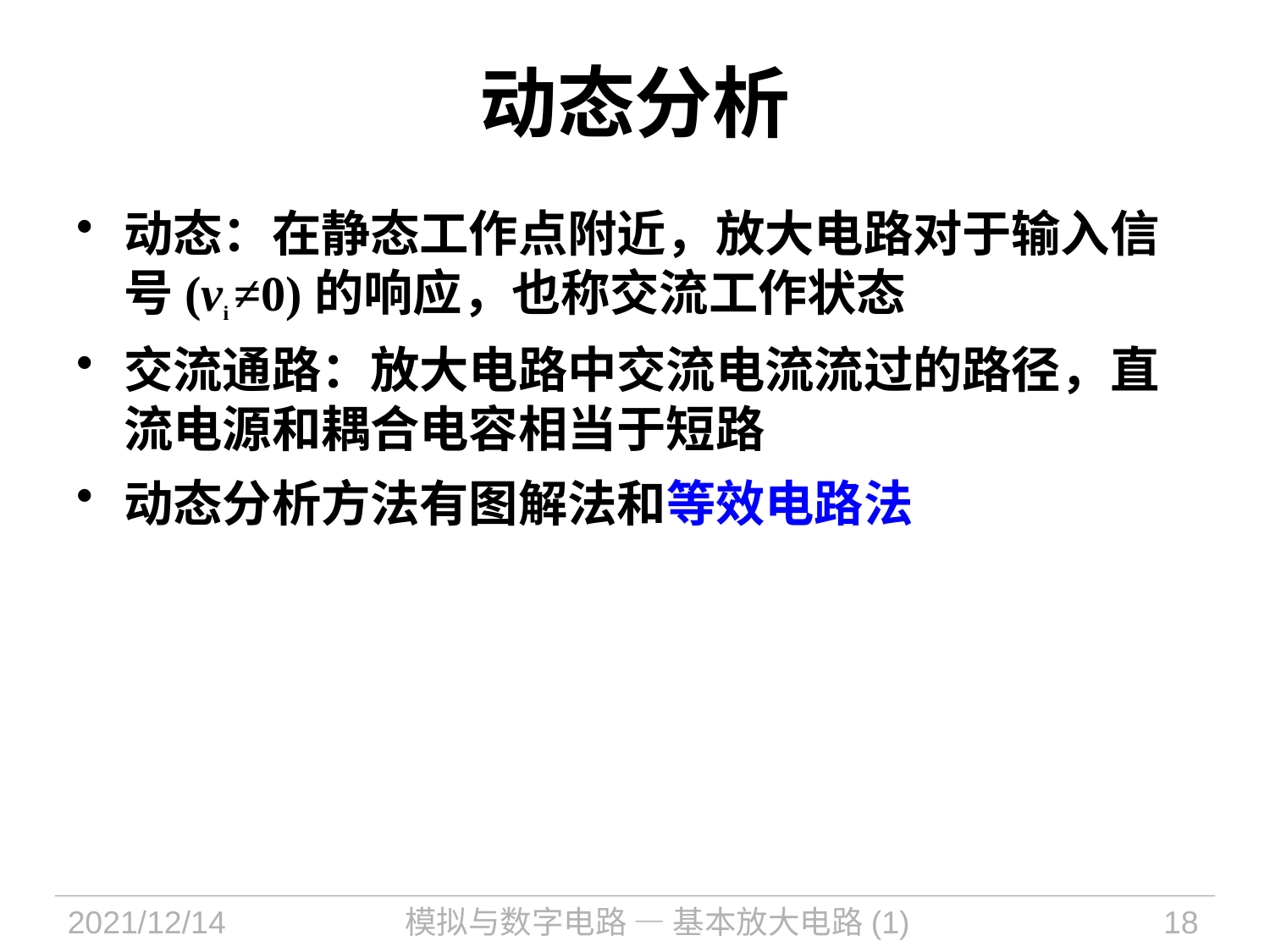

# 动态分析
动态：在静态工作点附近，放大电路对于输入信号(vi ≠0)的响应，也称交流工作状态
交流通路：放大电路中交流电流流过的路径，直流电源和耦合电容相当于短路
动态分析方法有图解法和等效电路法
2021/12/14
模拟与数字电路 — 基本放大电路(1)
18